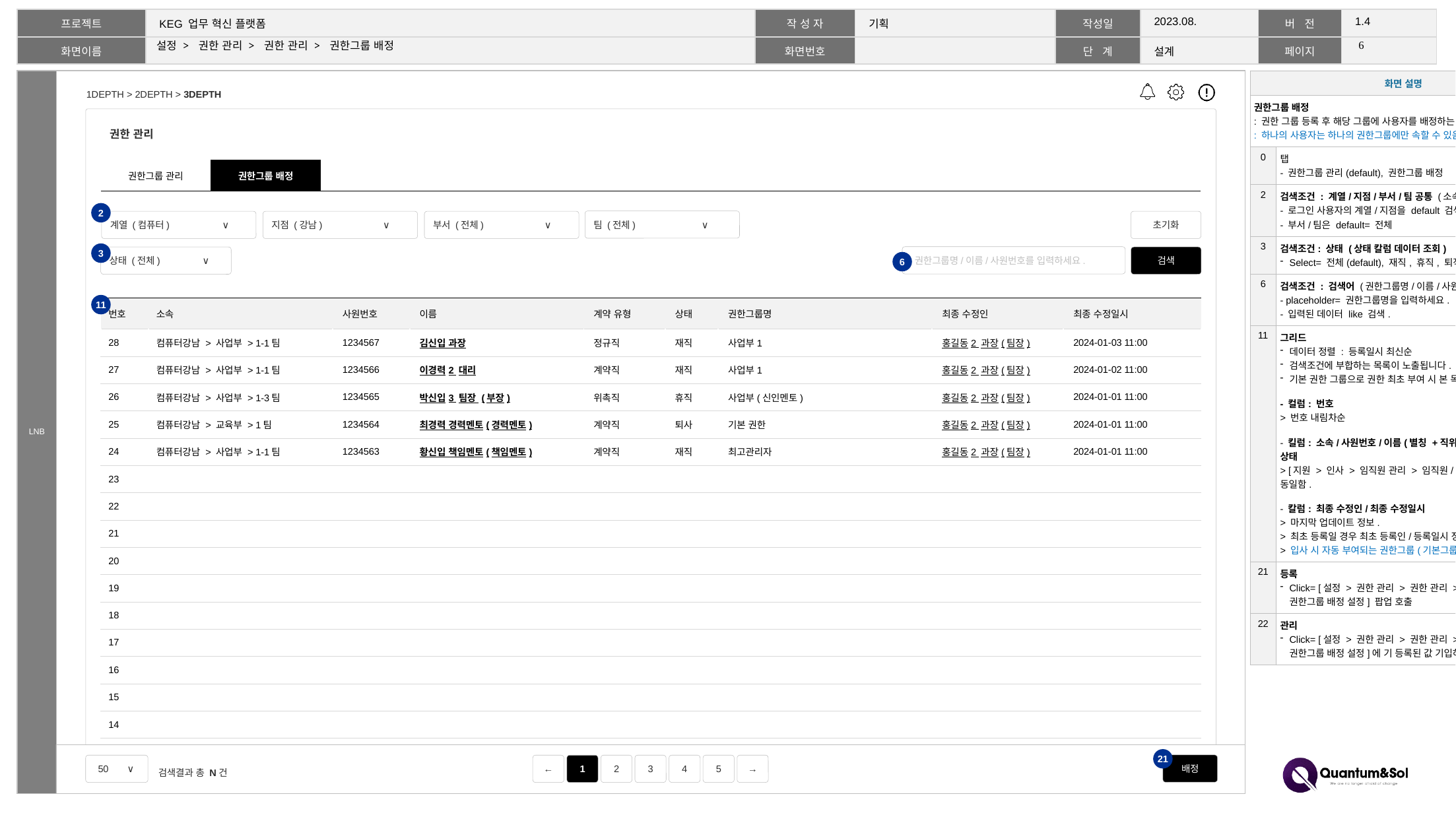

6

# 설정 > 권한 관리 > 권한 관리 > 권한그룹 배정
| 화면 설명 |  |
| --- | --- |
| 권한그룹 배정 : 권한 그룹 등록 후 해당 그룹에 사용자를 배정하는 방식.: : 하나의 사용자는 하나의 권한그룹에만 속할 수 있음. |  |
| 0 | 탭 - 권한그룹 관리(default), 권한그룹 배정 |
| 2 | 검색조건 : 계열/지점/부서/팀 공통 (소속 컬럼 데이터 조회) - 로그인 사용자의 계열/지점을 default 검색조건으로 설정. - 부서/팀은 default= 전체 |
| 3 | 검색조건: 상태 (상태 칼럼 데이터 조회) Select= 전체(default), 재직, 휴직, 퇴직 |
| 6 | 검색조건 : 검색어 (권한그룹명/이름/사원번호 칼럼 데이터 조회) - placeholder= 권한그룹명을 입력하세요. - 입력된 데이터 like 검색. |
| 11 | 그리드 데이터 정렬 : 등록일시 최신순 검색조건에 부합하는 목록이 노출됩니다. 기본 권한 그룹으로 권한 최초 부여 시 본 목록에 추가됨. - 컬럼: 번호 > 번호 내림차순 - 킬럼: 소속/사원번호/이름(별칭 +직위(직책))/계약 유형/상태 > [지원 > 인사 > 임직원 관리 > 임직원/퇴사자]의 정보와 동일함. - 칼럼: 최종 수정인/최종 수정일시 > 마지막 업데이트 정보. > 최초 등록일 경우 최초 등록인/등록일시 정보로 적용됨. > 입사 시 자동 부여되는 권한그룹(기본그룹)일 때 최초 등록됨. |
| 21 | 등록 Click= [설정 > 권한 관리 > 권한 관리 > 권한그룹 배정 > 권한그룹 배정 설정] 팝업 호출 |
| 22 | 관리 Click= [설정 > 권한 관리 > 권한 관리 > 권한그룹 배정 > 권한그룹 배정 설정]에 기 등록된 값 기입하여 팝업 호출 |
권한 관리
| 권한그룹 관리 | 권한그룹 배정 |  |  |  |  |  |  |  |  |
| --- | --- | --- | --- | --- | --- | --- | --- | --- | --- |
2
팀 (전체)                         ∨
계열 (컴퓨터)                    ∨
지점 (강남)                       ∨
부서 (전체)                       ∨
초기화
3
권한그룹명/이름/사원번호를 입력하세요.
상태 (전체)                ∨
검색
6
11
| 번호 | 소속 | 사원번호 | 이름 | 계약 유형 | 상태 | 권한그룹명 | 최종 수정인 | 최종 수정일시 |
| --- | --- | --- | --- | --- | --- | --- | --- | --- |
| 28 | 컴퓨터강남 > 사업부 > 1-1팀 | 1234567 | 김신입 과장 | 정규직 | 재직 | 사업부1 | 홍길동2 과장(팀장) | 2024-01-03 11:00 |
| 27 | 컴퓨터강남 > 사업부 > 1-1팀 | 1234566 | 이경력2 대리 | 계약직 | 재직 | 사업부1 | 홍길동2 과장(팀장) | 2024-01-02 11:00 |
| 26 | 컴퓨터강남 > 사업부 > 1-3팀 | 1234565 | 박신입3 팀장 (부장) | 위촉직 | 휴직 | 사업부(신인멘토) | 홍길동2 과장(팀장) | 2024-01-01 11:00 |
| 25 | 컴퓨터강남 > 교육부 > 1팀 | 1234564 | 최경력 경력멘토(경력멘토) | 계약직 | 퇴사 | 기본 권한 | 홍길동2 과장(팀장) | 2024-01-01 11:00 |
| 24 | 컴퓨터강남 > 사업부 > 1-1팀 | 1234563 | 황신입 책임멘토(책임멘토) | 계약직 | 재직 | 최고관리자 | 홍길동2 과장(팀장) | 2024-01-01 11:00 |
| 23 |  |  |  |  |  |  |  |  |
| 22 |  |  |  |  |  |  |  |  |
| 21 |  |  |  |  |  |  |  |  |
| 20 |  |  |  |  |  |  |  |  |
| 19 |  |  |  |  |  |  |  |  |
| 18 |  |  |  |  |  |  |  |  |
| 17 |  |  |  |  |  |  |  |  |
| 16 |  |  |  |  |  |  |  |  |
| 15 |  |  |  |  |  |  |  |  |
| 14 |  |  |  |  |  |  |  |  |
21
배정